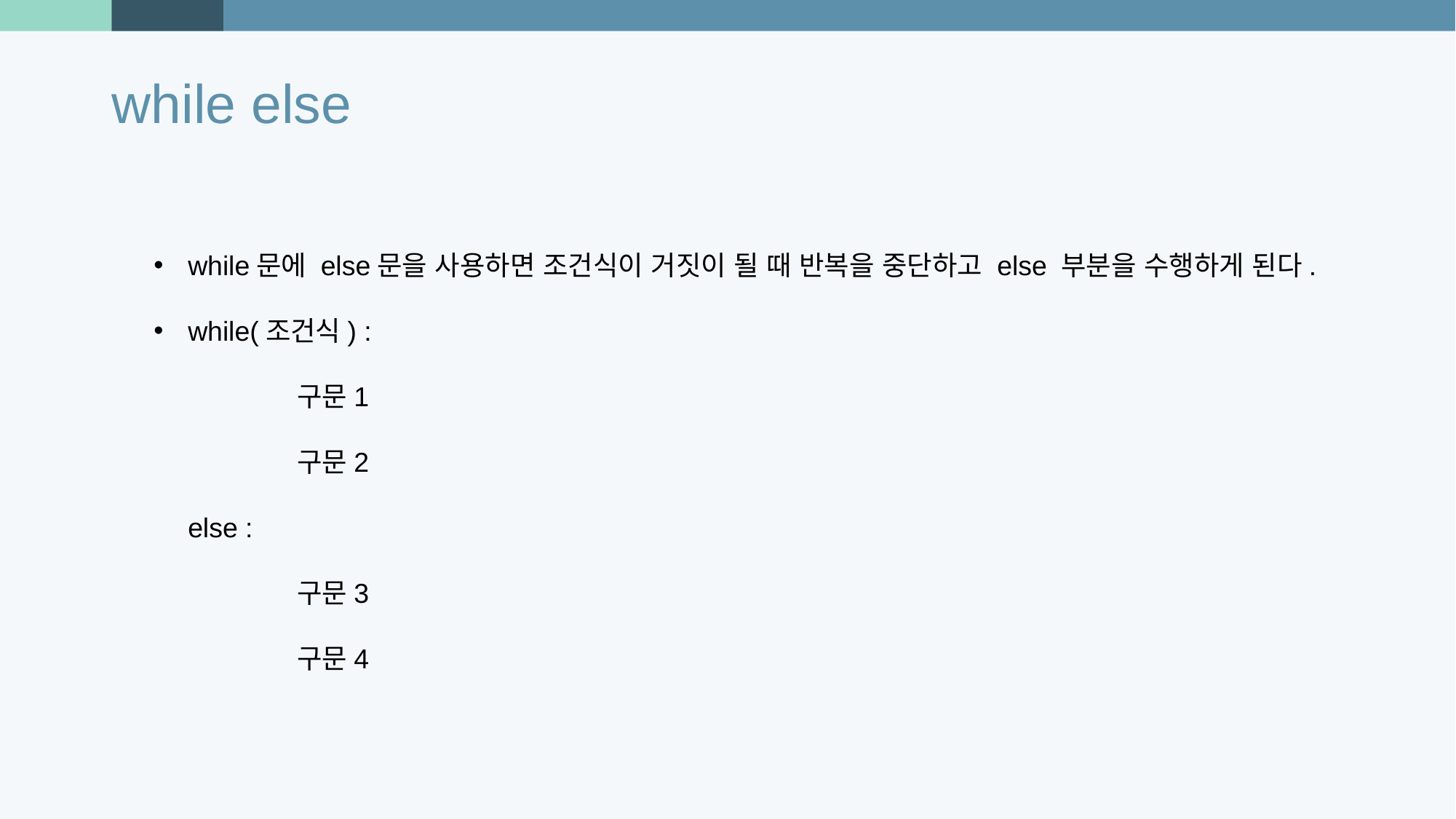

while else
while문에 else문을 사용하면 조건식이 거짓이 될 때 반복을 중단하고 else 부분을 수행하게 된다.
while(조건식) :
	구문1
	구문2
else :
	구문3
	구문4

Photo by Joel Filipe on Unsplash